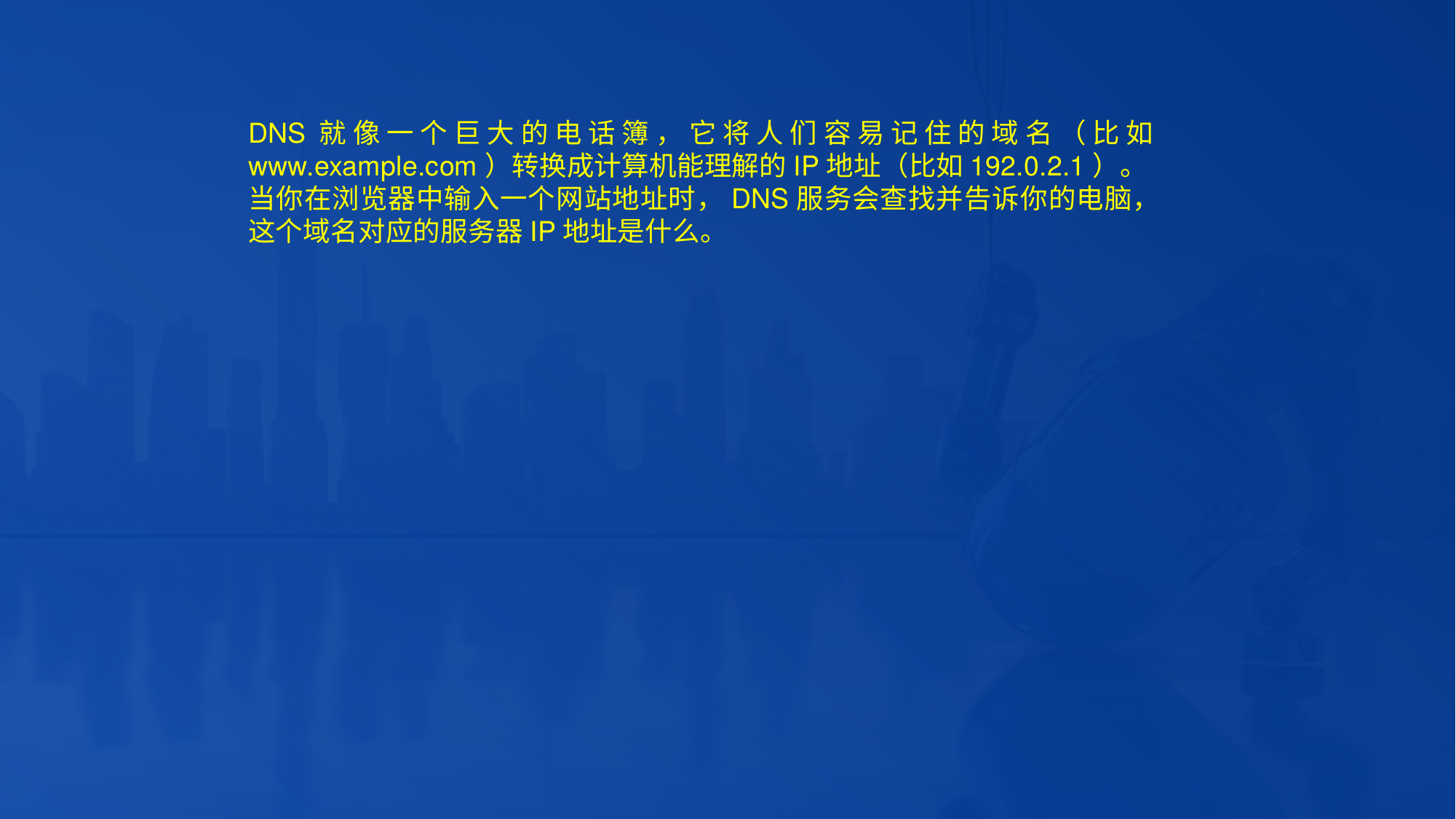

DNS就像一个巨大的电话簿，它将人们容易记住的域名（比如www.example.com）转换成计算机能理解的IP地址（比如192.0.2.1）。
当你在浏览器中输入一个网站地址时，DNS服务会查找并告诉你的电脑，这个域名对应的服务器IP地址是什么。